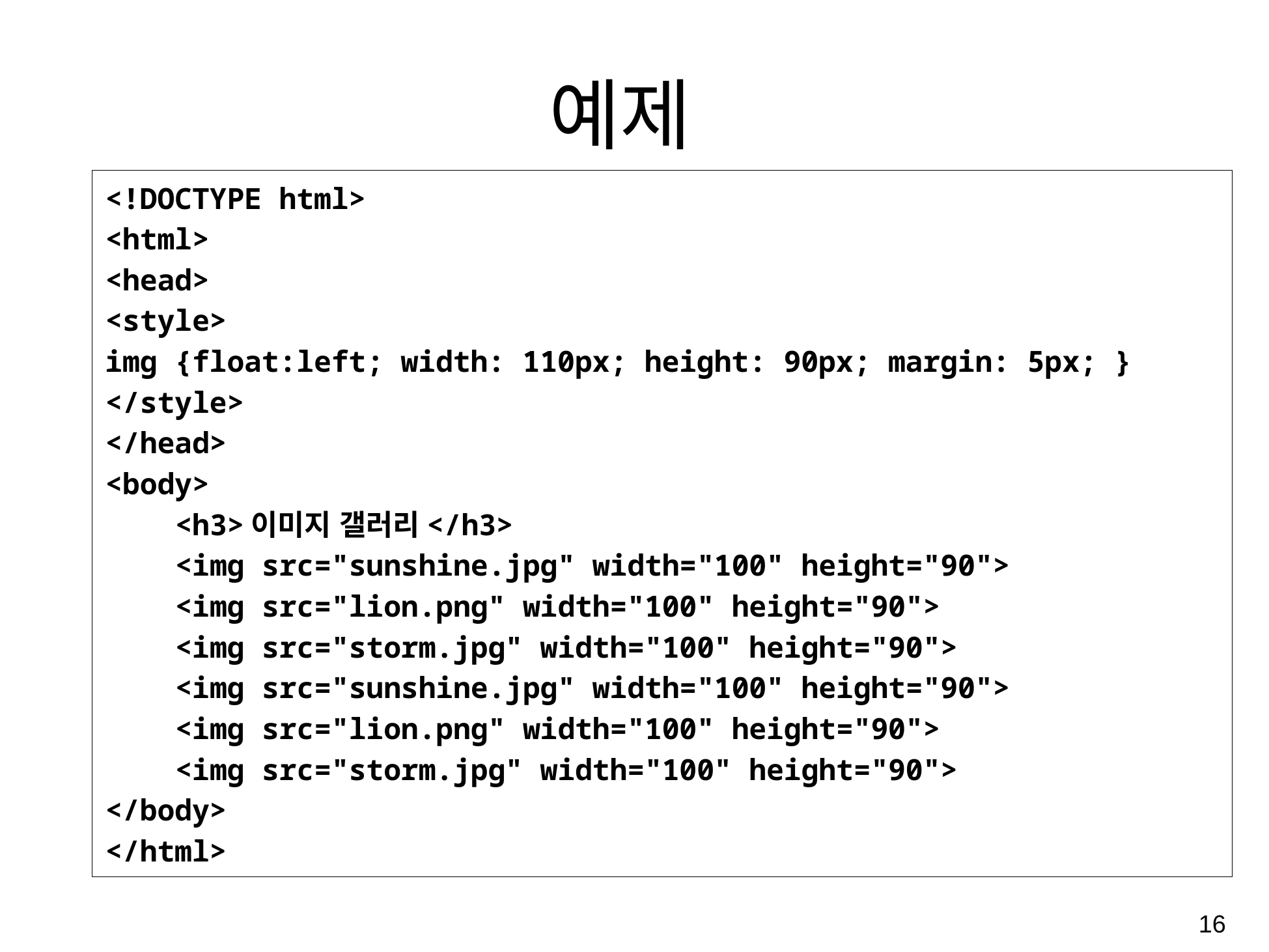

# 예제
<!DOCTYPE html>
<html>
<head>
<style>
img {float:left; width: 110px; height: 90px; margin: 5px; }
</style>
</head>
<body>
    <h3>이미지 갤러리</h3>
    <img src="sunshine.jpg" width="100" height="90">
    <img src="lion.png" width="100" height="90">
    <img src="storm.jpg" width="100" height="90">
    <img src="sunshine.jpg" width="100" height="90">
    <img src="lion.png" width="100" height="90">
    <img src="storm.jpg" width="100" height="90">
</body>
</html>
16